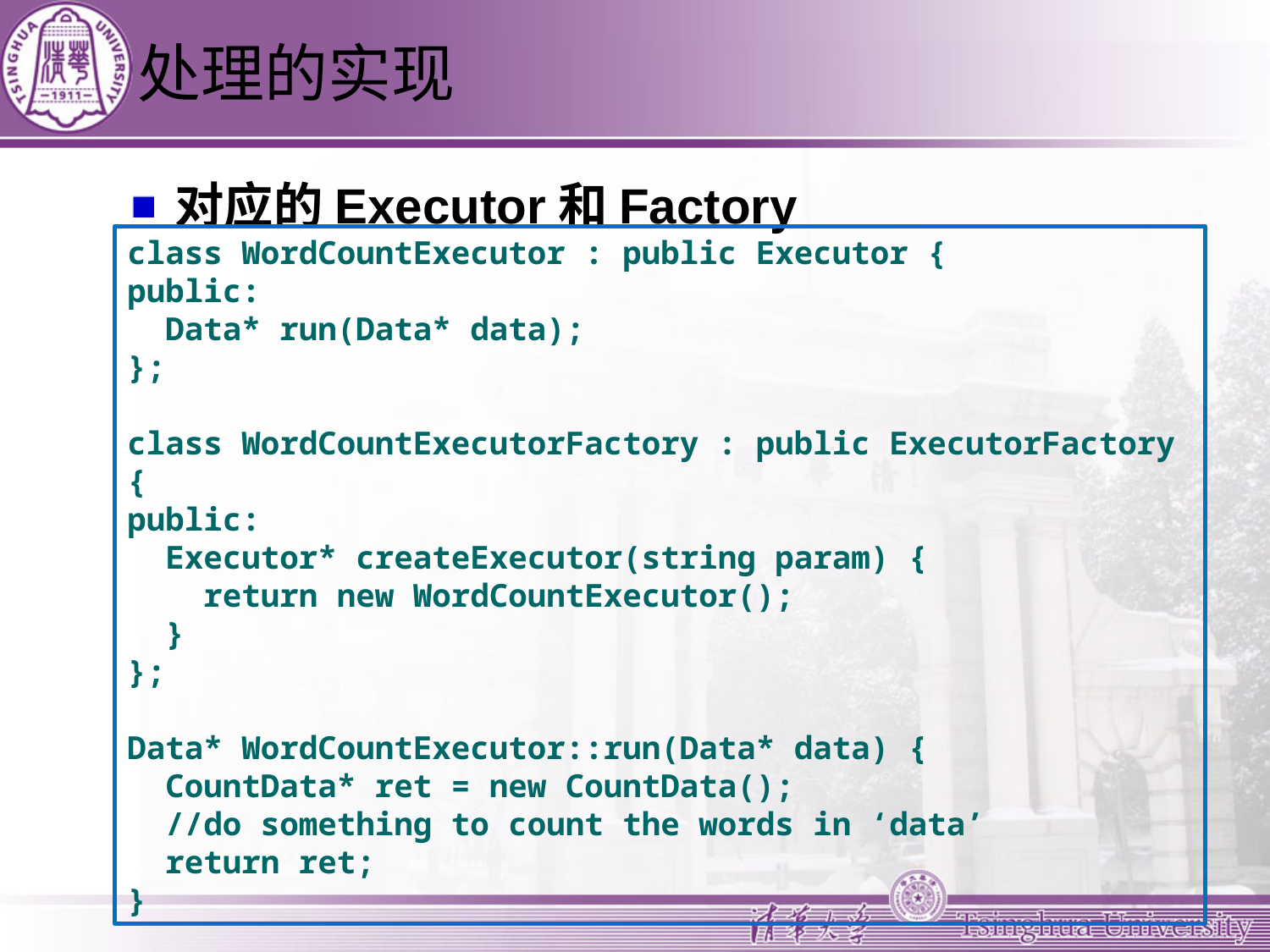

# 处理的实现
对应的Executor和Factory
class WordCountExecutor : public Executor {
public:
  Data* run(Data* data);
};

class WordCountExecutorFactory : public ExecutorFactory {
public:
  Executor* createExecutor(string param) {
    return new WordCountExecutor();
  }
};

Data* WordCountExecutor::run(Data* data) {
  CountData* ret = new CountData();
  //do something to count the words in ‘data’
  return ret;
}